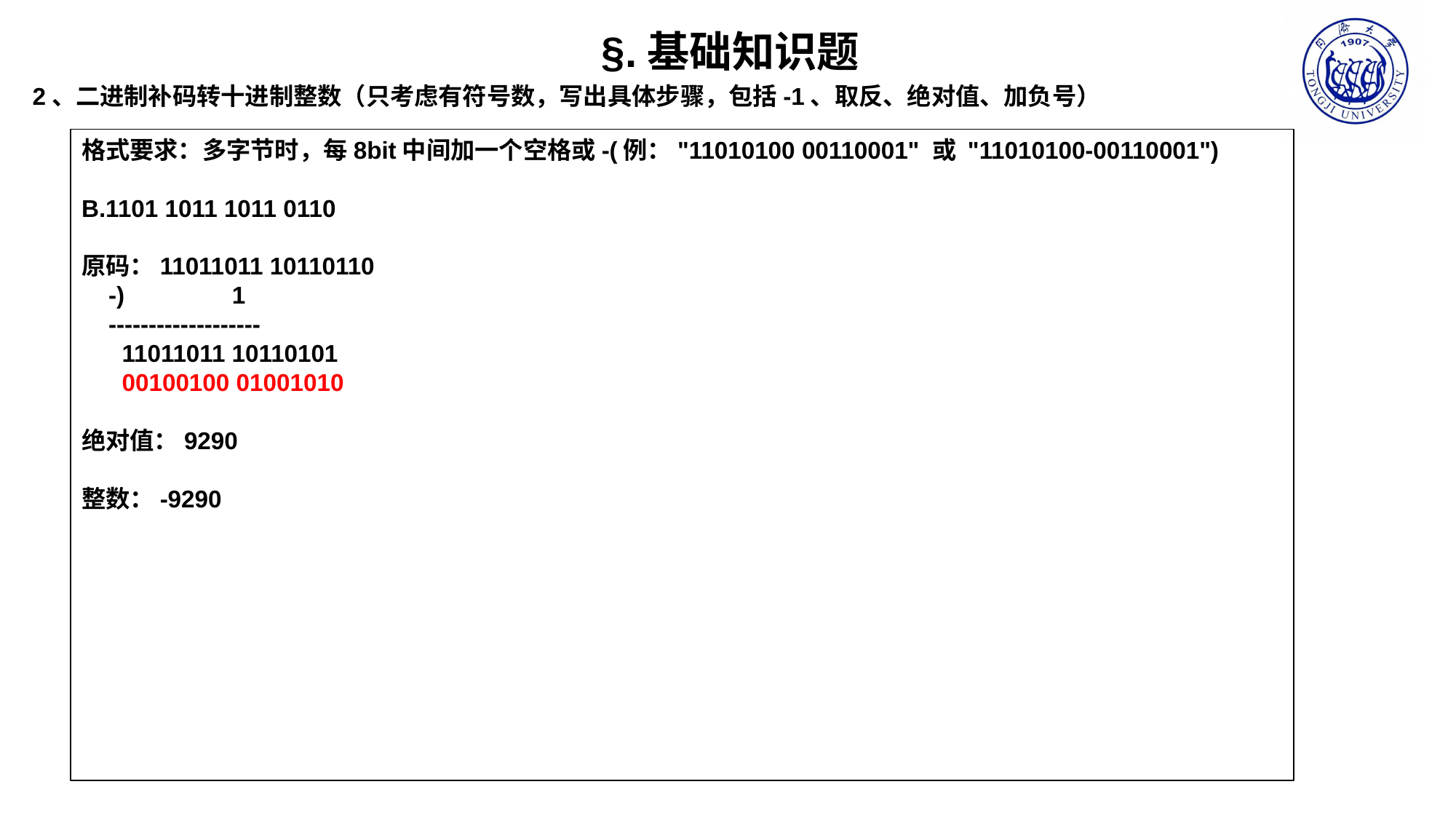

§.基础知识题
2、二进制补码转十进制整数（只考虑有符号数，写出具体步骤，包括-1、取反、绝对值、加负号）
格式要求：多字节时，每8bit中间加一个空格或-(例："11010100 00110001" 或 "11010100-00110001")

B.1101 1011 1011 0110

原码：11011011 10110110
    -)                1
    -------------------
      11011011 10110101
      00100100 01001010

绝对值：9290

整数：-9290